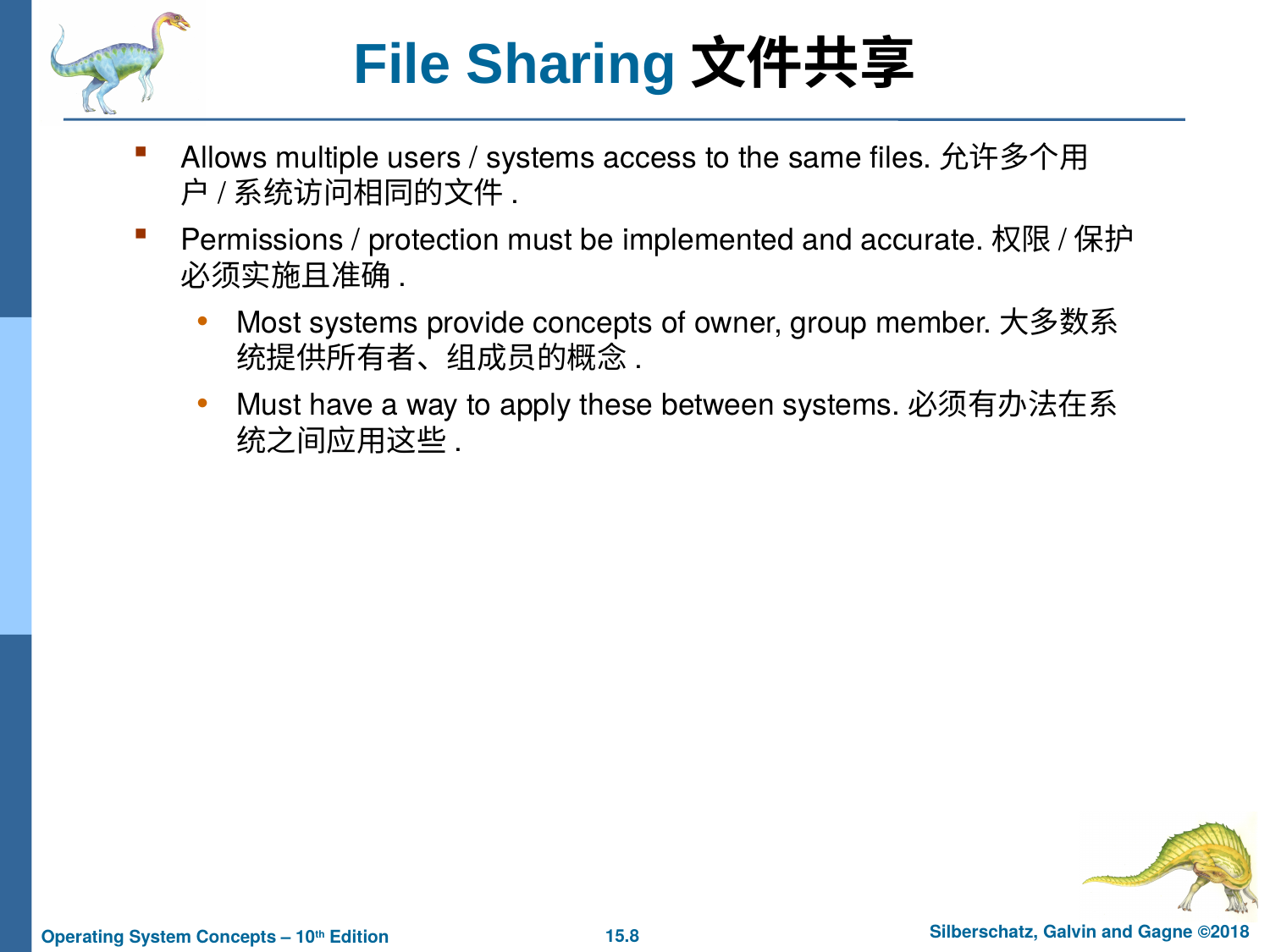

# File Sharing文件共享
Allows multiple users / systems access to the same files.允许多个用户/系统访问相同的文件.
Permissions / protection must be implemented and accurate.权限/保护必须实施且准确.
Most systems provide concepts of owner, group member.大多数系统提供所有者、组成员的概念.
Must have a way to apply these between systems.必须有办法在系统之间应用这些.